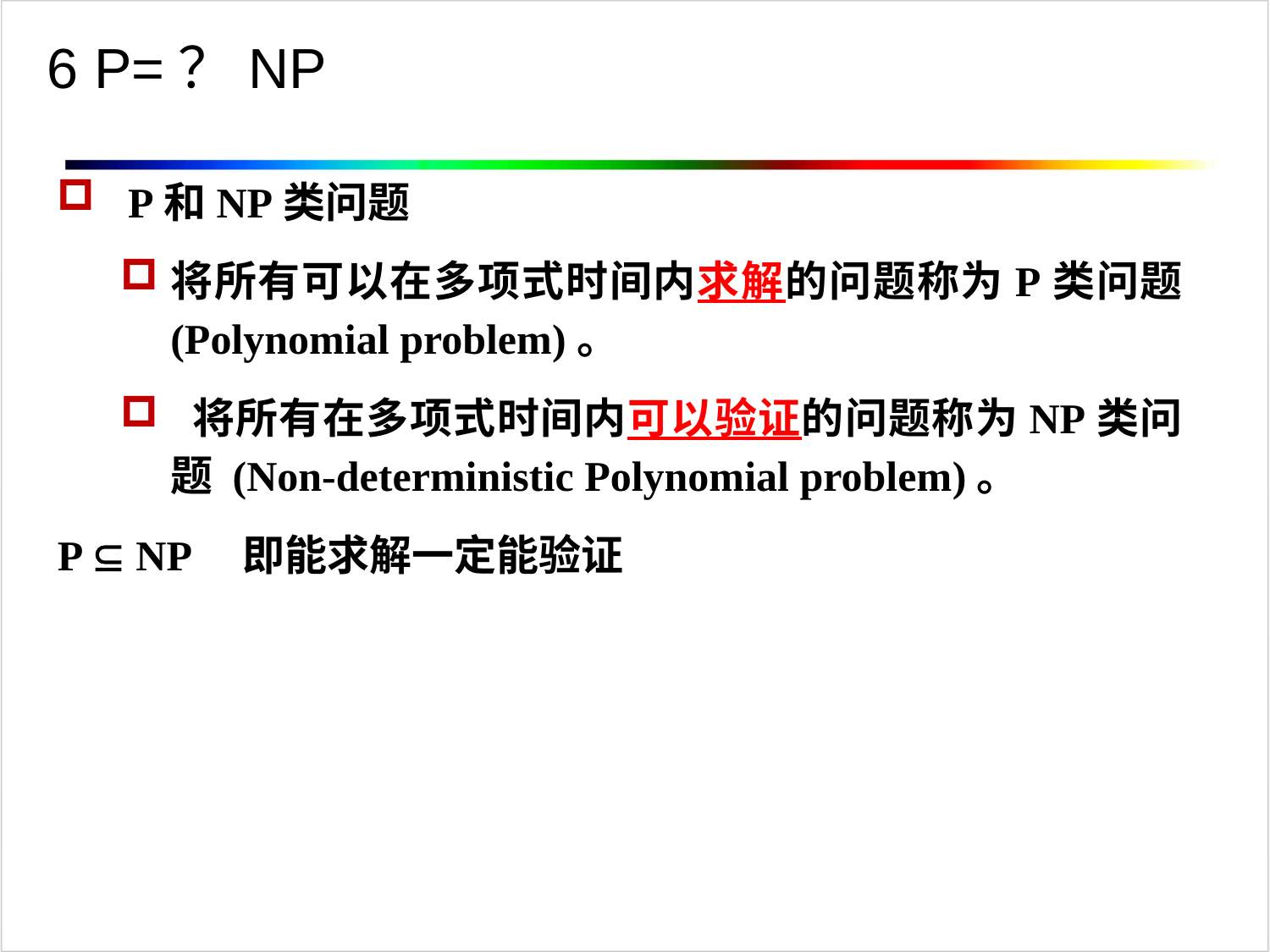

6 P=？NP
  P和NP类问题
将所有可以在多项式时间内求解的问题称为P类问题 (Polynomial problem)。
 将所有在多项式时间内可以验证的问题称为NP类问题 (Non-deterministic Polynomial problem)。
P ⊆ NP    即能求解一定能验证